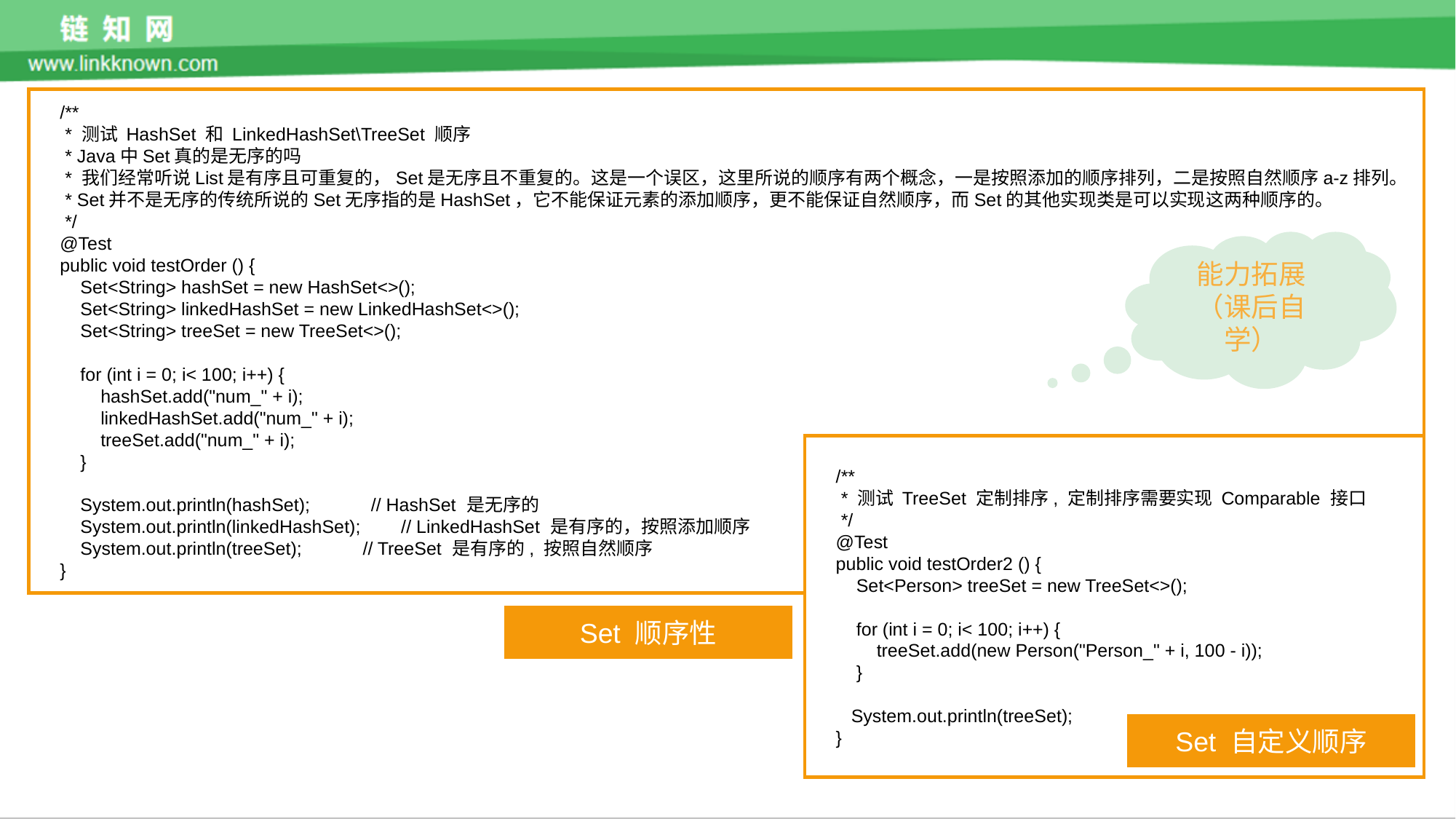

/**
     * 测试 HashSet 和 LinkedHashSet\TreeSet 顺序
     * Java中Set真的是无序的吗
     * 我们经常听说List是有序且可重复的，Set是无序且不重复的。这是一个误区，这里所说的顺序有两个概念，一是按照添加的顺序排列，二是按照自然顺序a-z排列。
     * Set并不是无序的传统所说的Set无序指的是HashSet，它不能保证元素的添加顺序，更不能保证自然顺序，而Set的其他实现类是可以实现这两种顺序的。
     */
    @Test
    public void testOrder () {
        Set<String> hashSet = new HashSet<>();
        Set<String> linkedHashSet = new LinkedHashSet<>();
        Set<String> treeSet = new TreeSet<>();

        for (int i = 0; i< 100; i++) {
            hashSet.add("num_" + i);
            linkedHashSet.add("num_" + i);
            treeSet.add("num_" + i);
        }

        System.out.println(hashSet);            // HashSet 是无序的
        System.out.println(linkedHashSet);        // LinkedHashSet 是有序的，按照添加顺序
        System.out.println(treeSet);            // TreeSet 是有序的, 按照自然顺序
    }
能力拓展
（课后自学）
    /**
     * 测试 TreeSet 定制排序, 定制排序需要实现 Comparable 接口
     */
    @Test
    public void testOrder2 () {
        Set<Person> treeSet = new TreeSet<>();

        for (int i = 0; i< 100; i++) {
            treeSet.add(new Person("Person_" + i, 100 - i));
        }

       System.out.println(treeSet);
    }
Set 顺序性
Set 自定义顺序